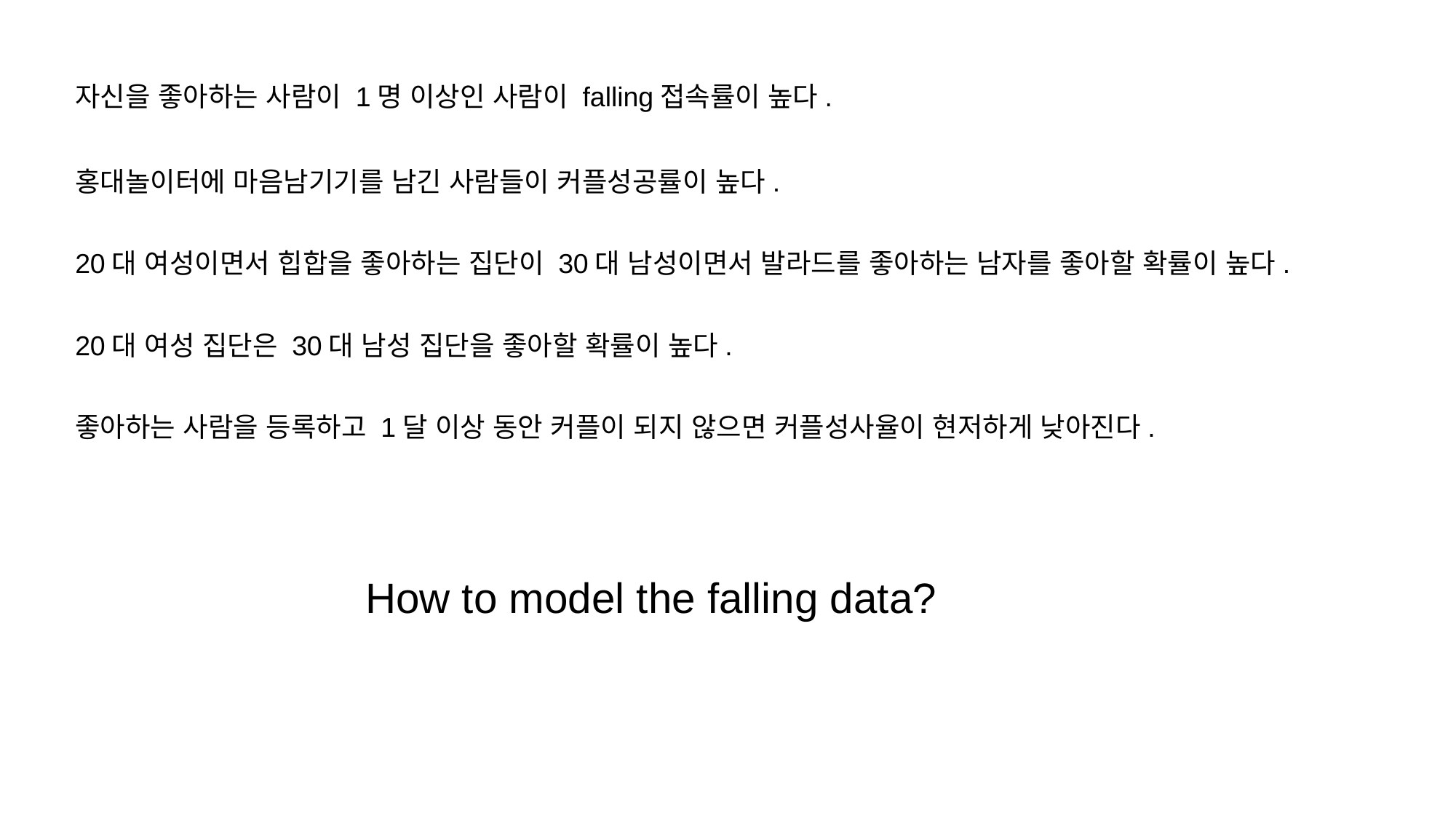

자신을 좋아하는 사람이 1명 이상인 사람이 falling접속률이 높다.
홍대놀이터에 마음남기기를 남긴 사람들이 커플성공률이 높다.
20대 여성이면서 힙합을 좋아하는 집단이 30대 남성이면서 발라드를 좋아하는 남자를 좋아할 확률이 높다.
20대 여성 집단은 30대 남성 집단을 좋아할 확률이 높다.
좋아하는 사람을 등록하고 1달 이상 동안 커플이 되지 않으면 커플성사율이 현저하게 낮아진다.
How to model the falling data?